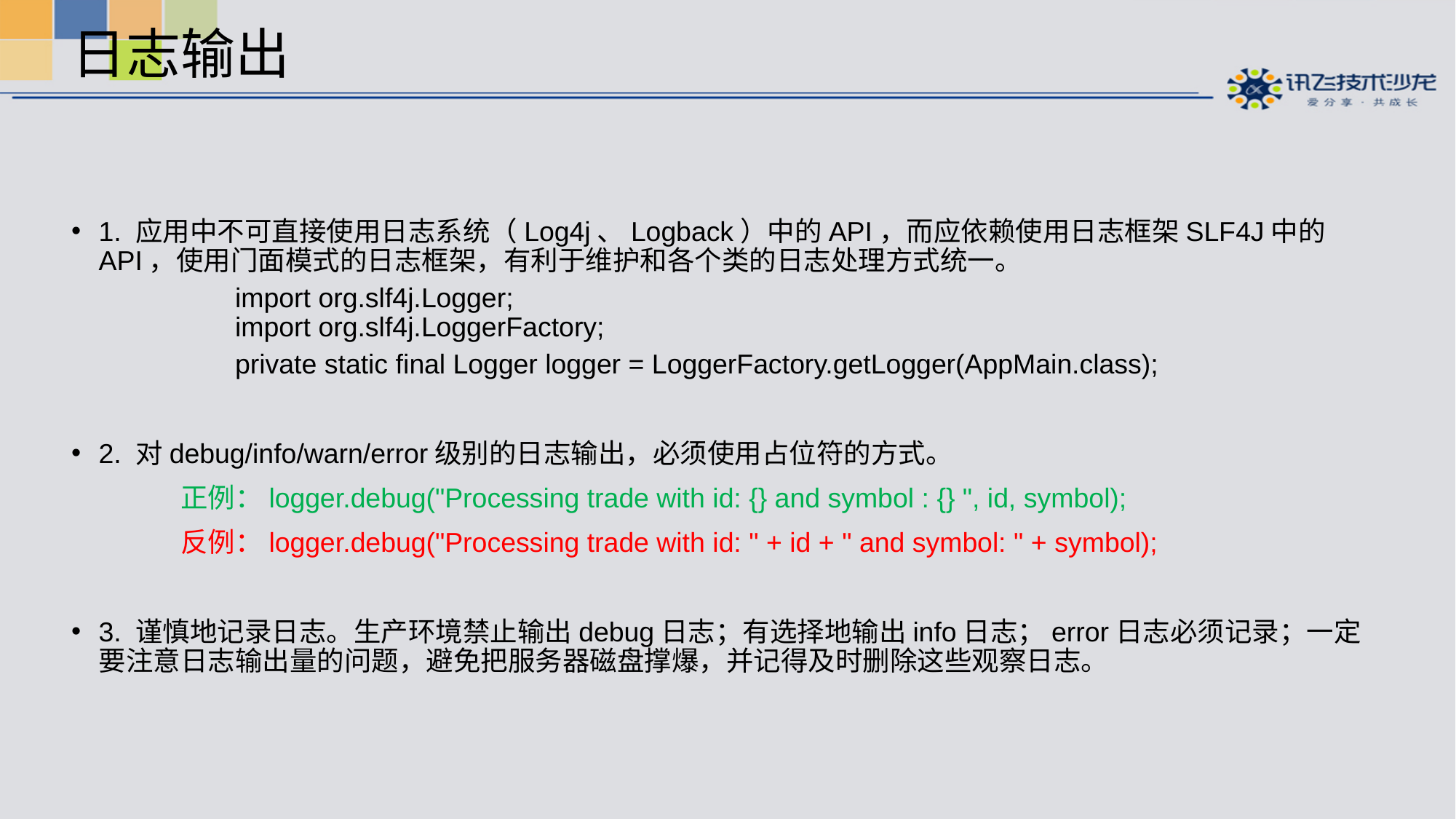

# 日志输出

1. 应用中不可直接使用日志系统（Log4j、Logback）中的API，而应依赖使用日志框架SLF4J中的API，使用门面模式的日志框架，有利于维护和各个类的日志处理方式统一。
	import org.slf4j.Logger;
	import org.slf4j.LoggerFactory;
	private static final Logger logger = LoggerFactory.getLogger(AppMain.class);

2. 对debug/info/warn/error级别的日志输出，必须使用占位符的方式。
	正例：logger.debug("Processing trade with id: {} and symbol : {} ", id, symbol);
	反例：logger.debug("Processing trade with id: " + id + " and symbol: " + symbol);

3. 谨慎地记录日志。生产环境禁止输出debug日志；有选择地输出info日志；error日志必须记录；一定要注意日志输出量的问题，避免把服务器磁盘撑爆，并记得及时删除这些观察日志。